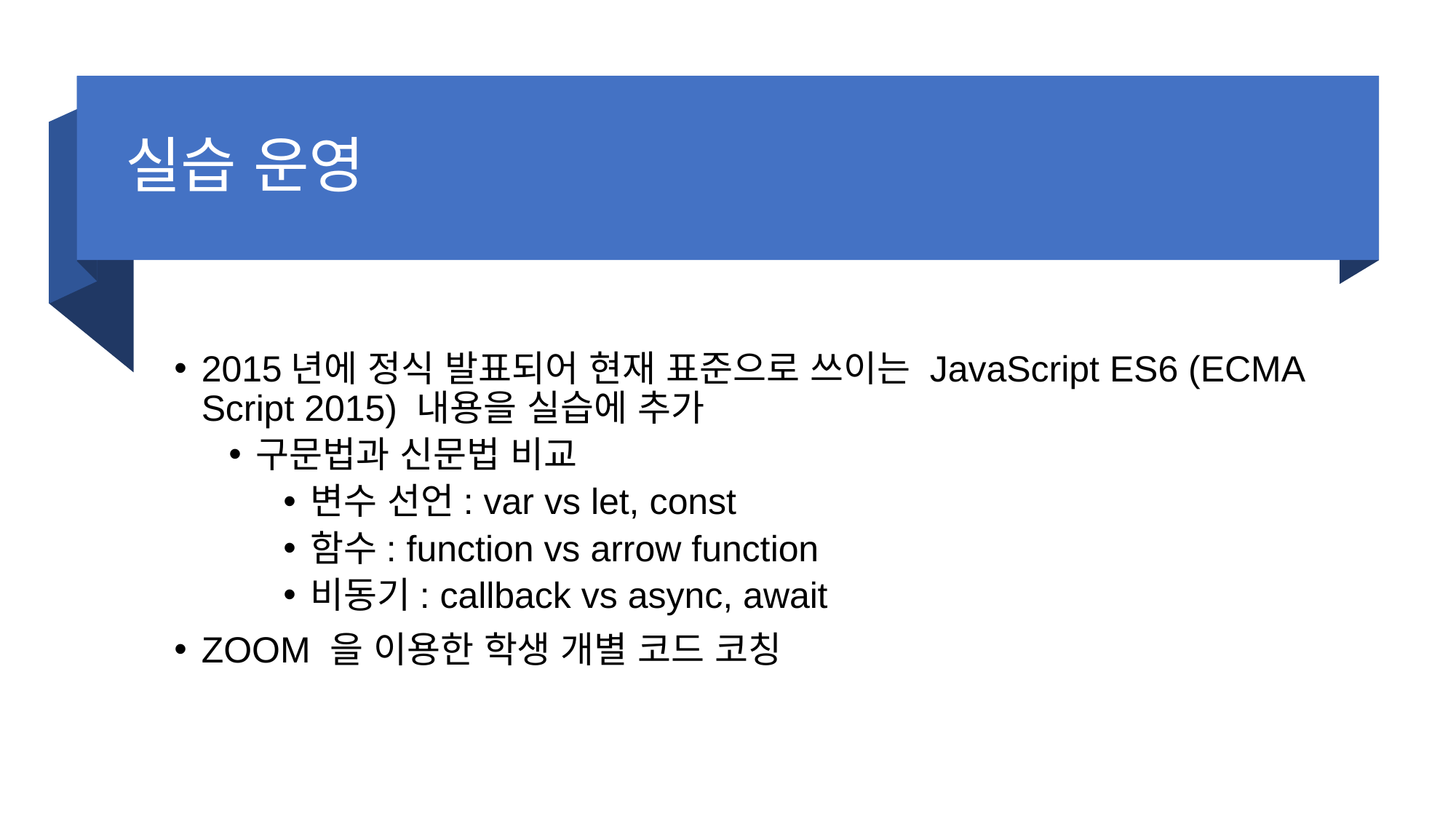

# 실습 운영

2015년에 정식 발표되어 현재 표준으로 쓰이는 JavaScript ES6 (ECMA Script 2015) 내용을 실습에 추가
구문법과 신문법 비교
변수 선언: var vs let, const
함수: function vs arrow function
비동기: callback vs async, await
ZOOM 을 이용한 학생 개별 코드 코칭